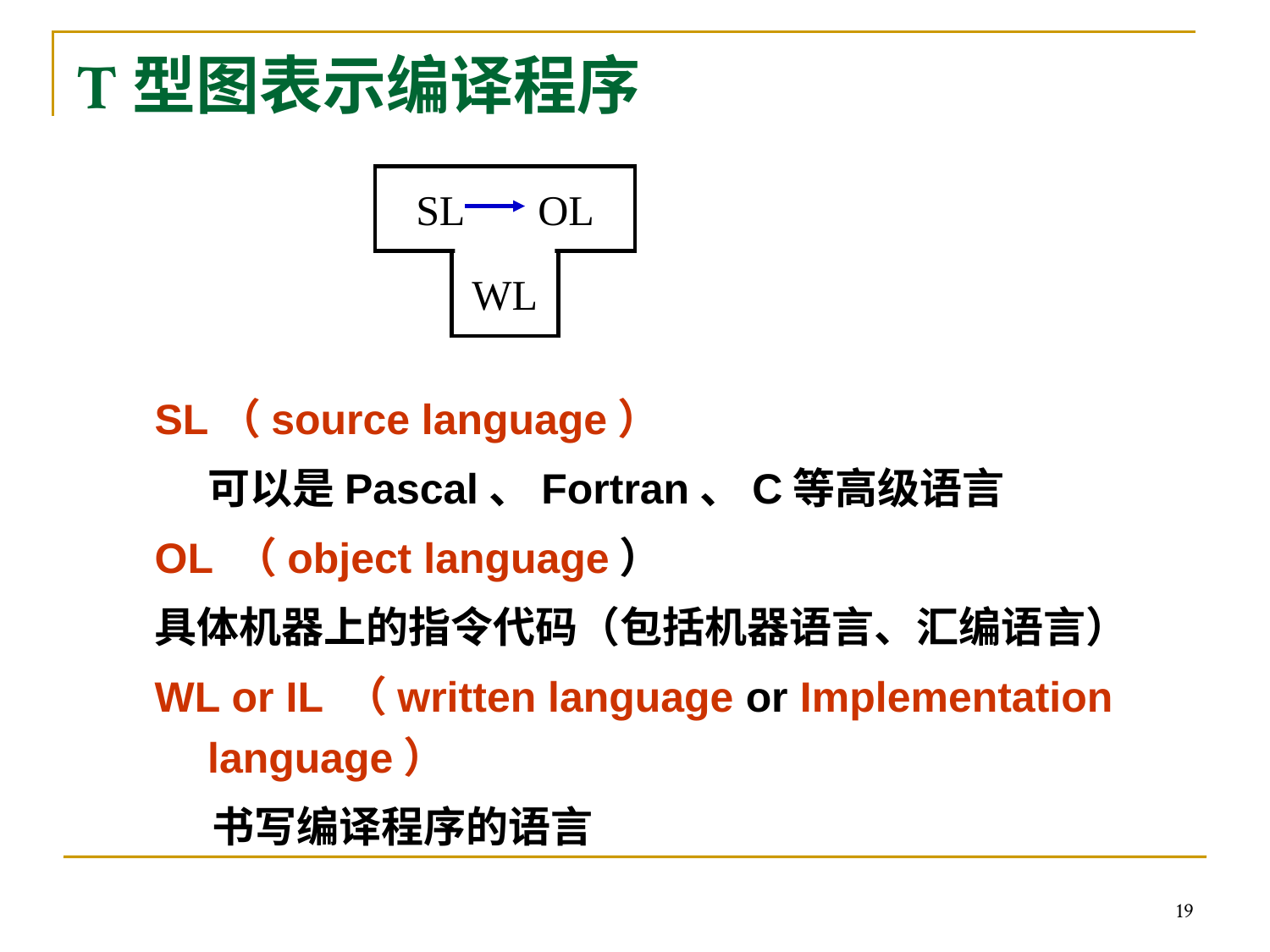

# T型图表示编译程序
SL       OL
WL

SL（source language）
	可以是Pascal、Fortran、C等高级语言
OL （object language）
具体机器上的指令代码（包括机器语言、汇编语言）
WL or IL （written language or Implementation language）
     书写编译程序的语言
19